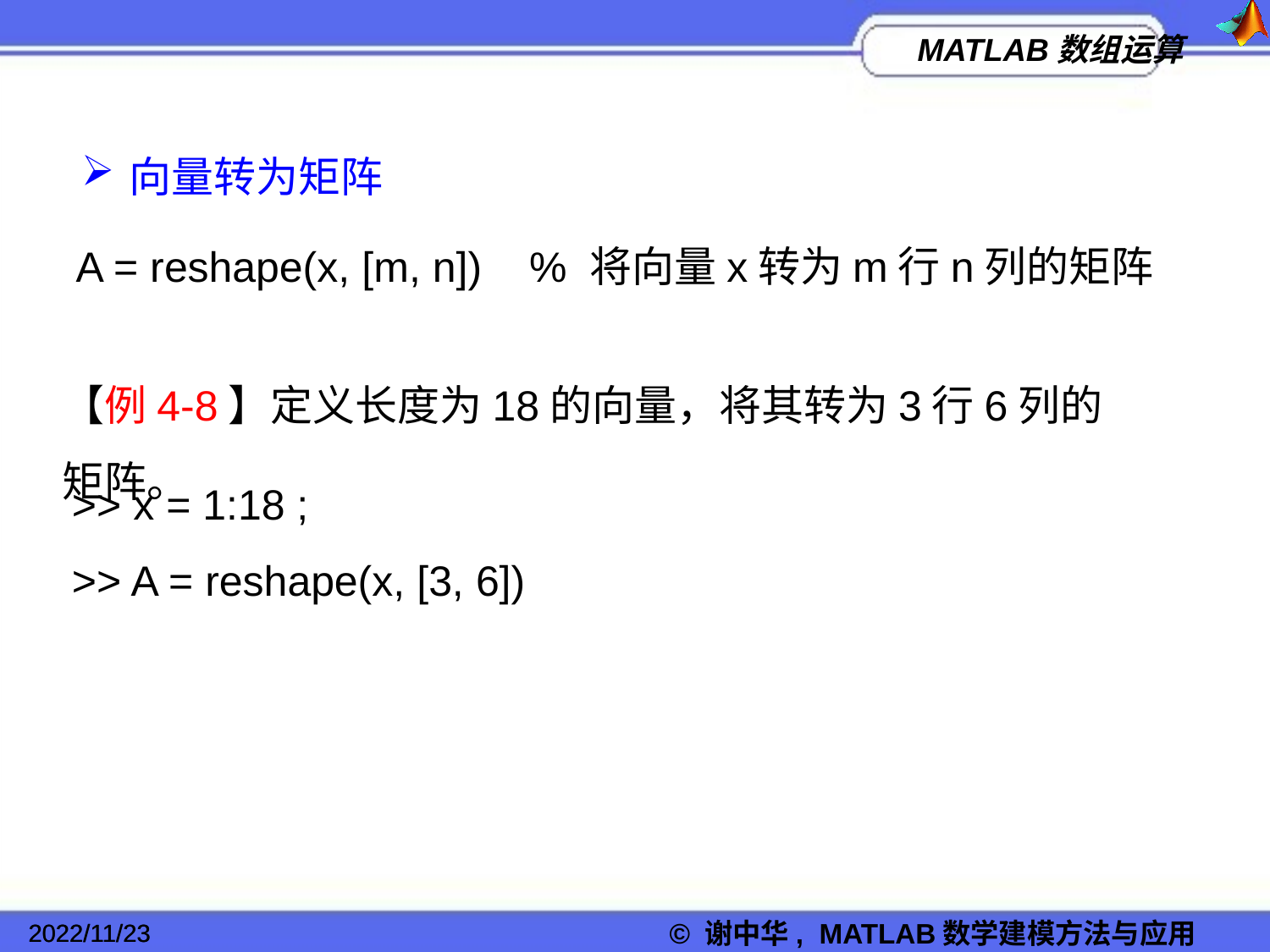

向量转为矩阵
A = reshape(x, [m, n])    % 将向量x转为m行n列的矩阵
【例4-8】定义长度为18的向量，将其转为3行6列的矩阵。
>> x = 1:18 ;
>> A = reshape(x, [3, 6])
2022/11/23
© 谢中华,  MATLAB数学建模方法与应用